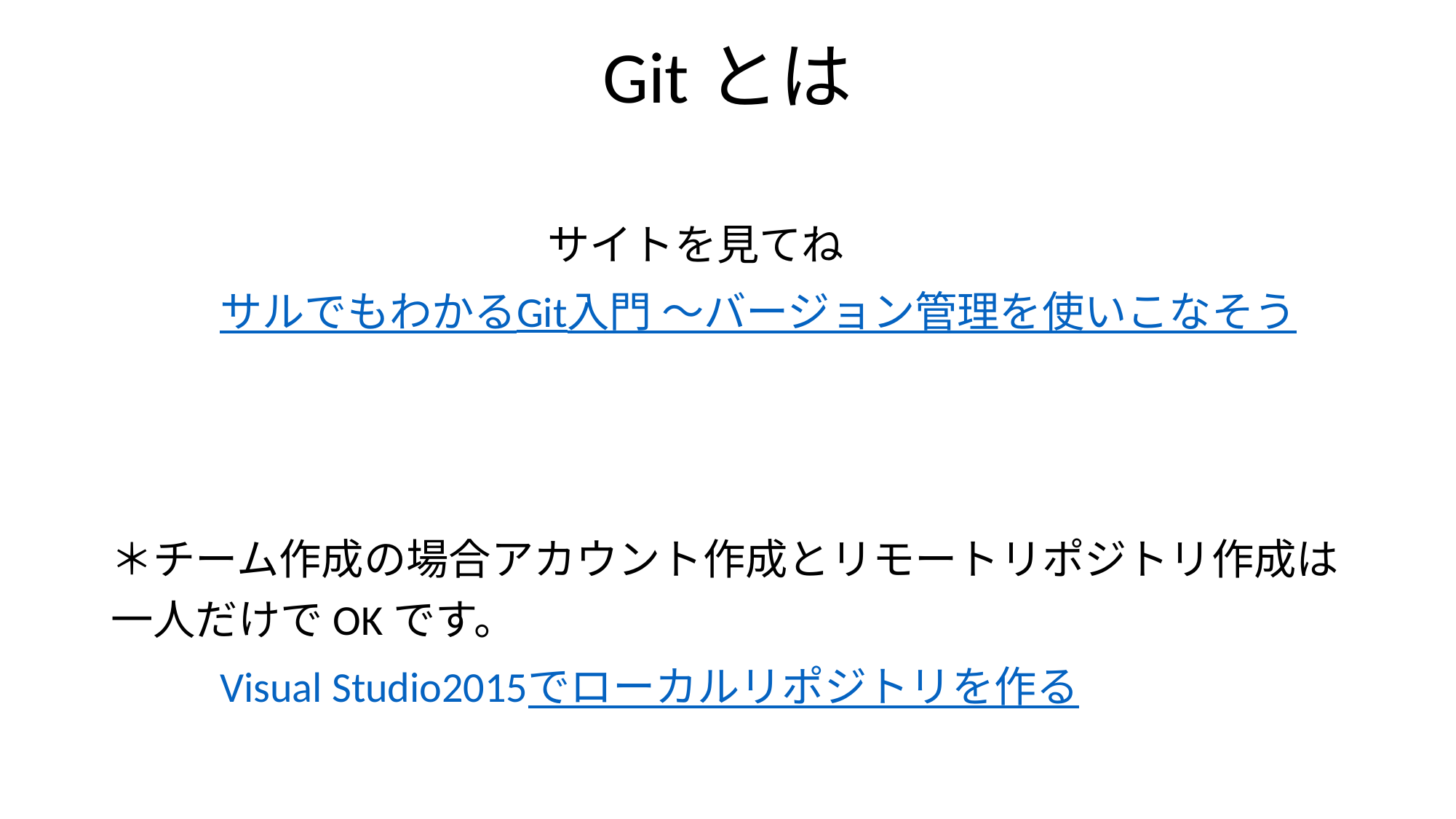

# Gitとは
				サイトを見てね
	サルでもわかるGit入門 〜バージョン管理を使いこなそう

＊チーム作成の場合アカウント作成とリモートリポジトリ作成は
一人だけでOKです。
	Visual Studio2015でローカルリポジトリを作る